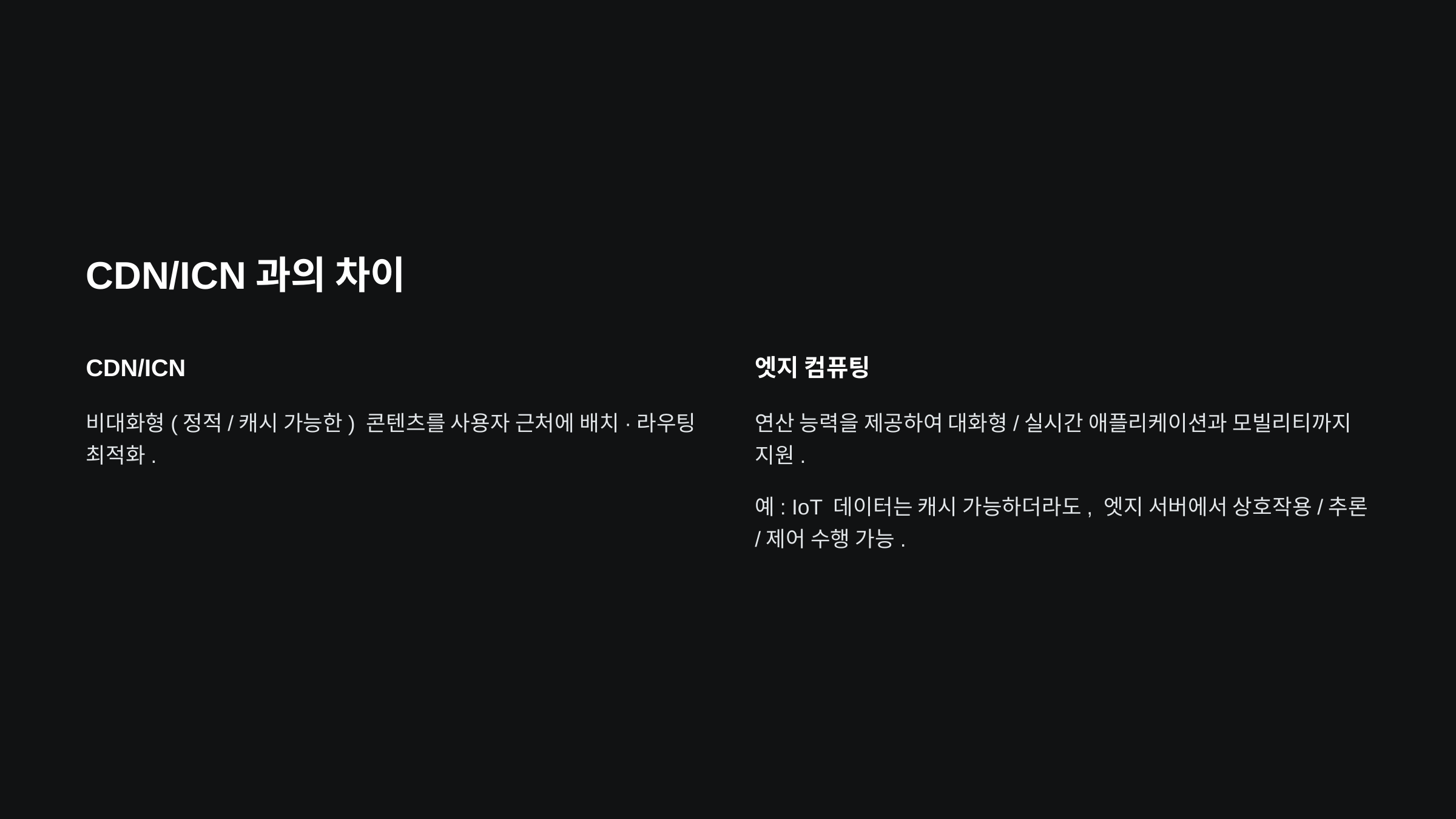

CDN/ICN과의 차이
CDN/ICN
엣지 컴퓨팅
비대화형(정적/캐시 가능한) 콘텐츠를 사용자 근처에 배치·라우팅 최적화.
연산 능력을 제공하여 대화형/실시간 애플리케이션과 모빌리티까지 지원.
예: IoT 데이터는 캐시 가능하더라도, 엣지 서버에서 상호작용/추론/제어 수행 가능.